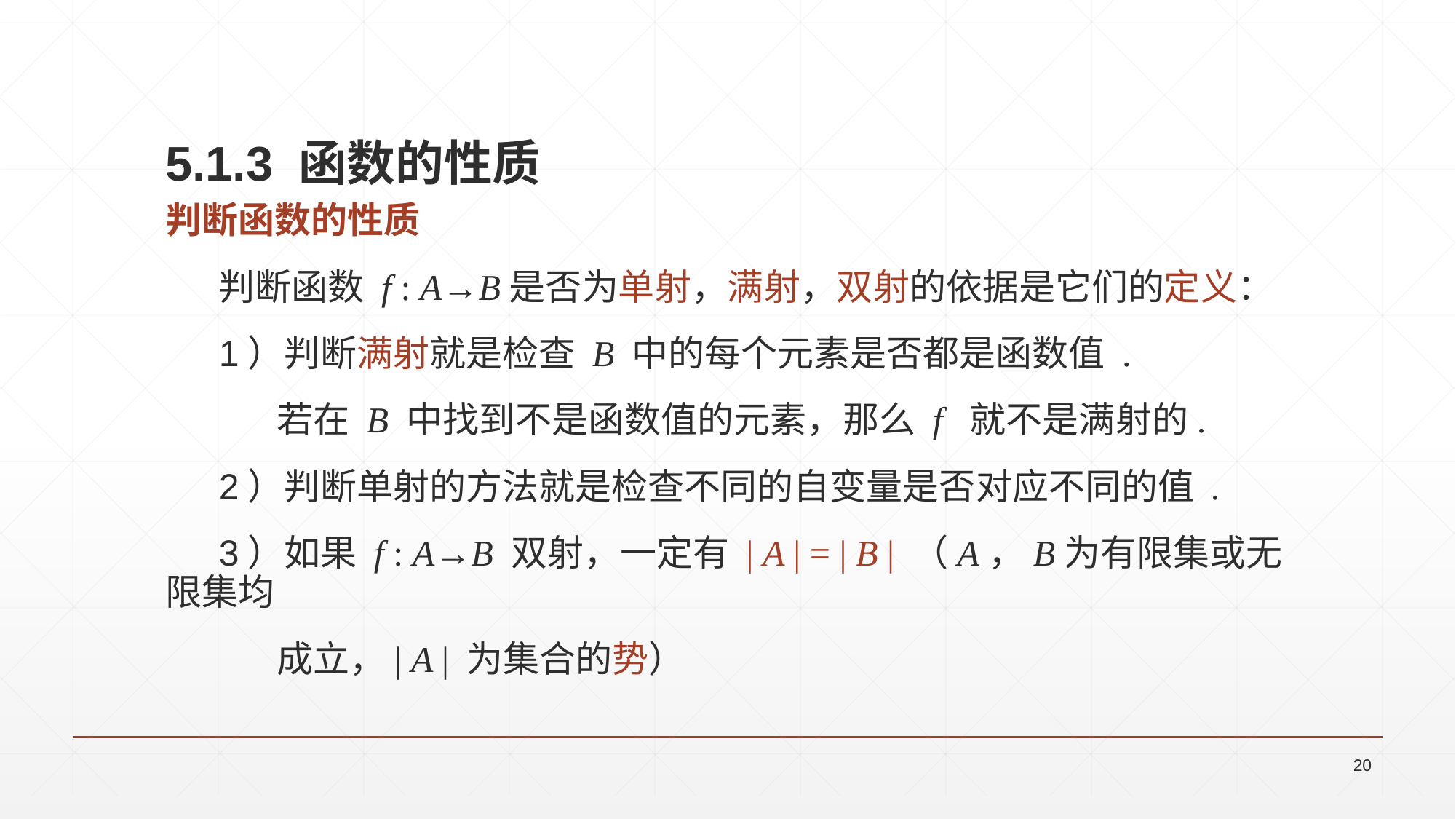

5.1.3 函数的性质
判断函数的性质
判断函数 f : A→B是否为单射，满射，双射的依据是它们的定义：
1）判断满射就是检查 B 中的每个元素是否都是函数值 .
      若在 B 中找到不是函数值的元素，那么 f  就不是满射的.
2）判断单射的方法就是检查不同的自变量是否对应不同的值 .
3）如果 f : A→B 双射，一定有 | A | = | B | （A，B为有限集或无限集均
      成立，| A | 为集合的势）
20